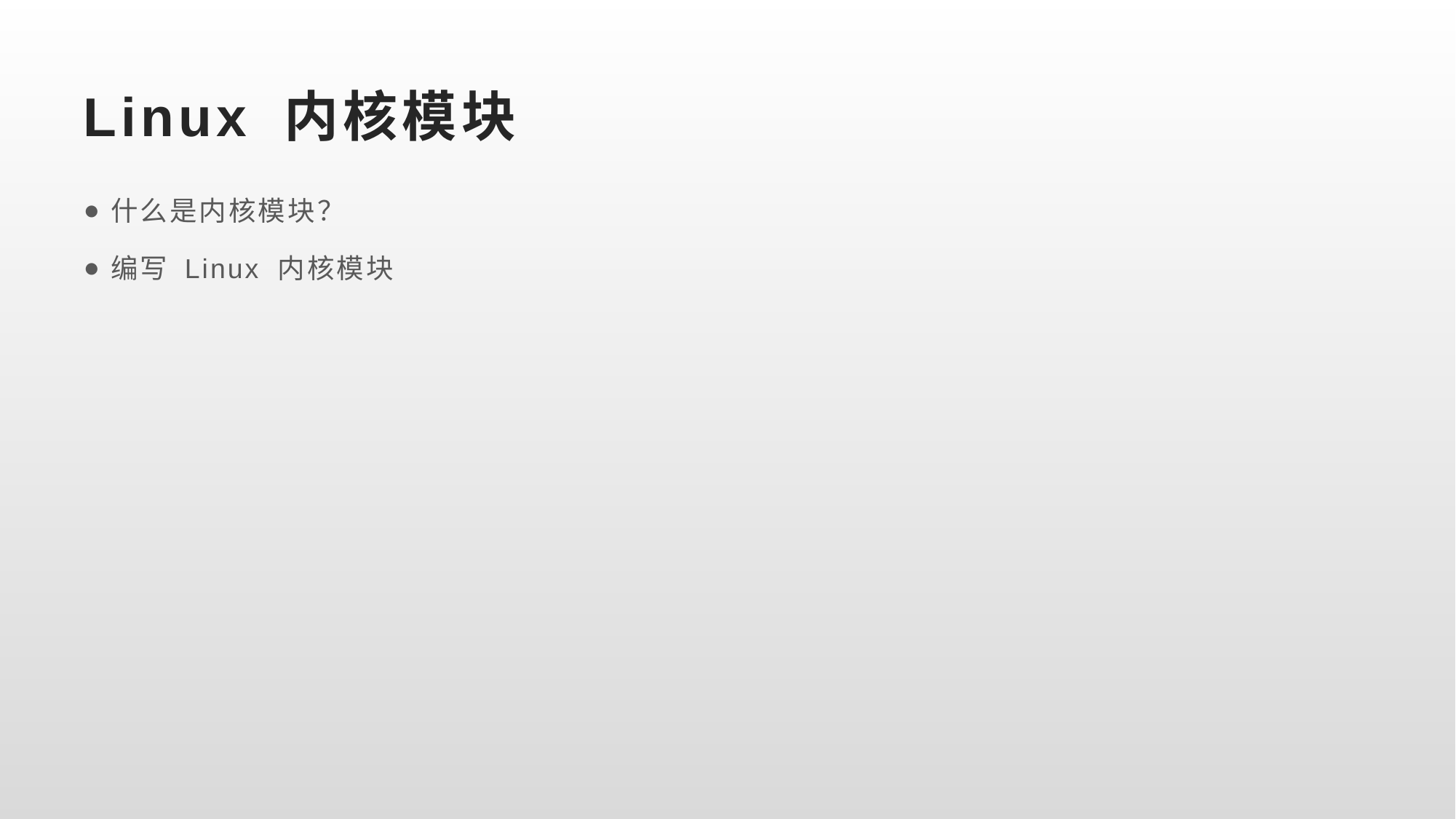

# Linux 内核模块
什么是内核模块？
编写 Linux 内核模块